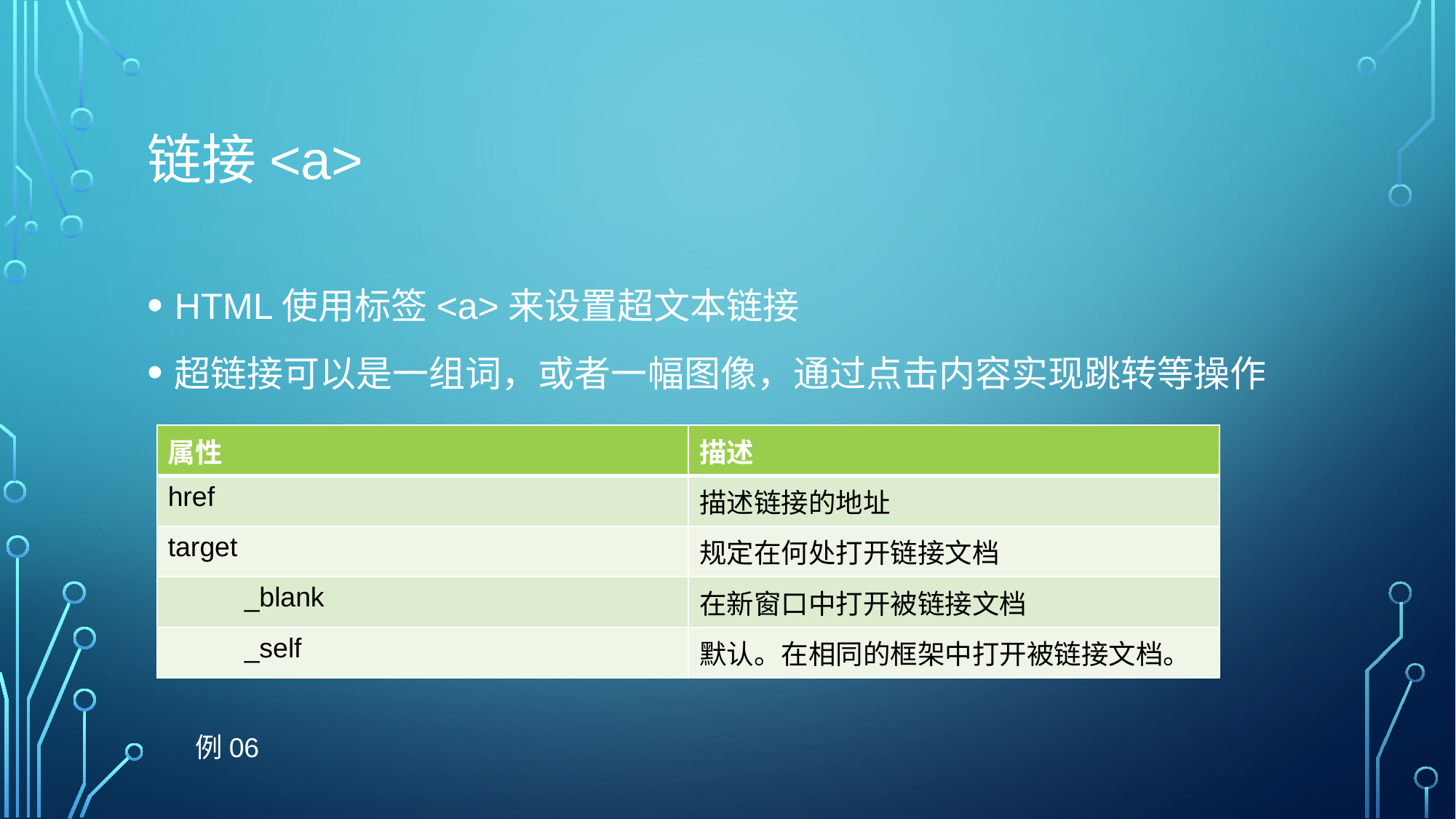

# 链接<a>
HTML使用标签<a>来设置超文本链接
超链接可以是一组词，或者一幅图像，通过点击内容实现跳转等操作

| 属性 | 描述 |
| --- | --- |
| href | 描述链接的地址 |
| target | 规定在何处打开链接文档 |
| \_blank | 在新窗口中打开被链接文档 |
| \_self | 默认。在相同的框架中打开被链接文档。 |
例06